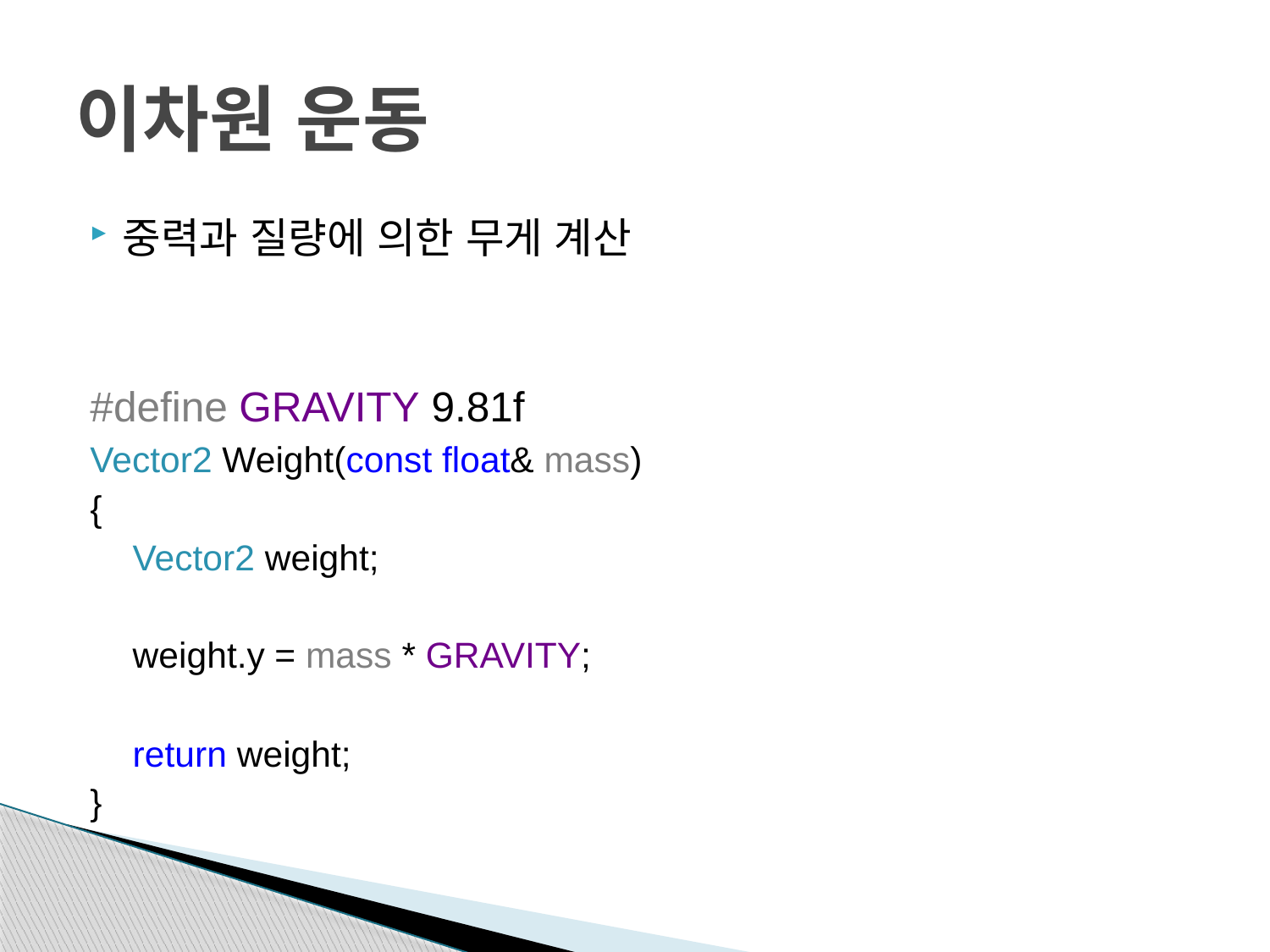

# 이차원 운동
중력과 질량에 의한 무게 계산

#define GRAVITY 9.81f
Vector2 Weight(const float& mass)
{
	 Vector2 weight;

	 weight.y = mass * GRAVITY;

	 return weight;
}